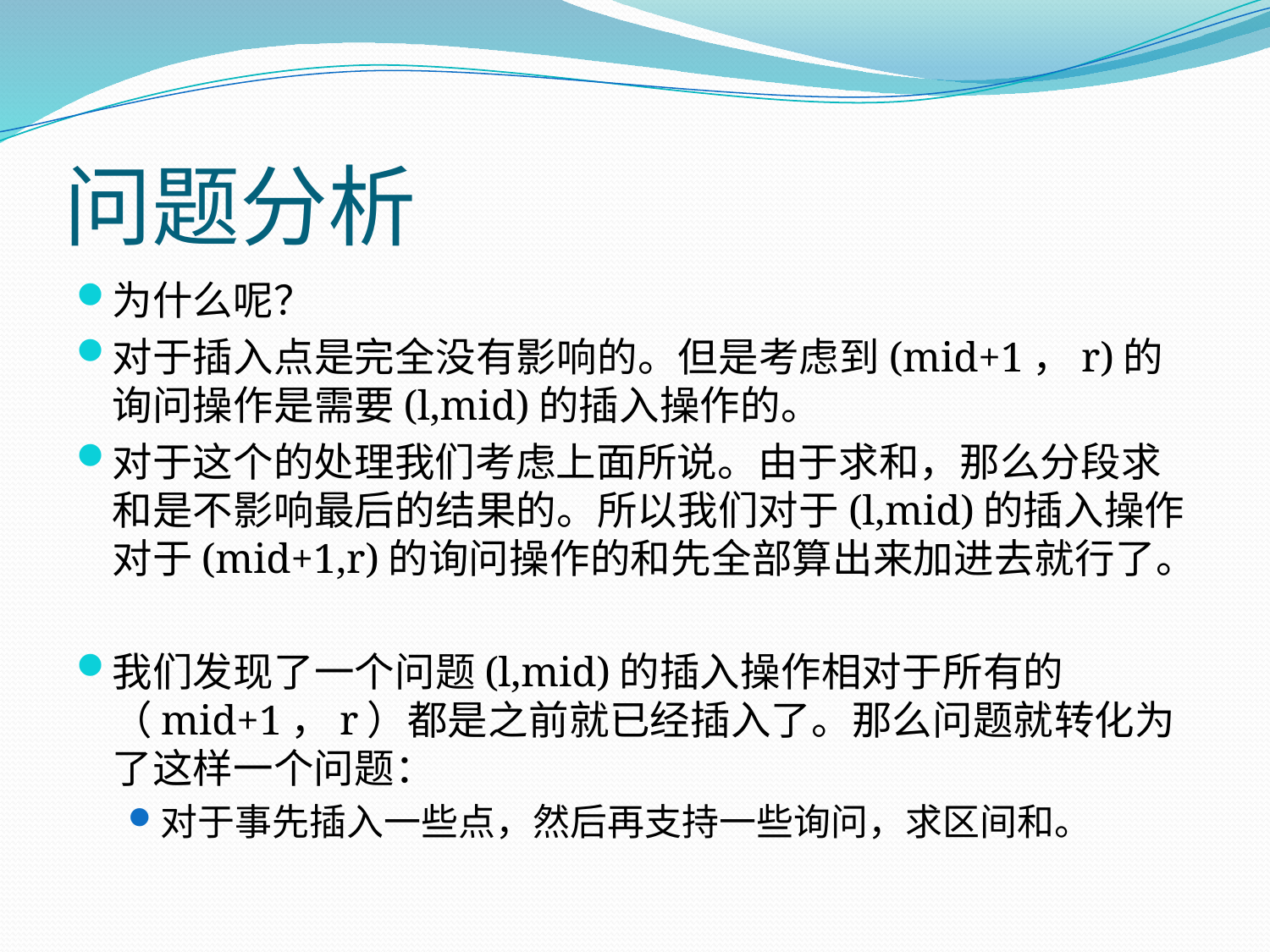

# 问题分析
为什么呢？
对于插入点是完全没有影响的。但是考虑到(mid+1，r)的询问操作是需要(l,mid)的插入操作的。
对于这个的处理我们考虑上面所说。由于求和，那么分段求和是不影响最后的结果的。所以我们对于(l,mid)的插入操作对于(mid+1,r)的询问操作的和先全部算出来加进去就行了。

我们发现了一个问题(l,mid)的插入操作相对于所有的（mid+1，r）都是之前就已经插入了。那么问题就转化为了这样一个问题：
对于事先插入一些点，然后再支持一些询问，求区间和。